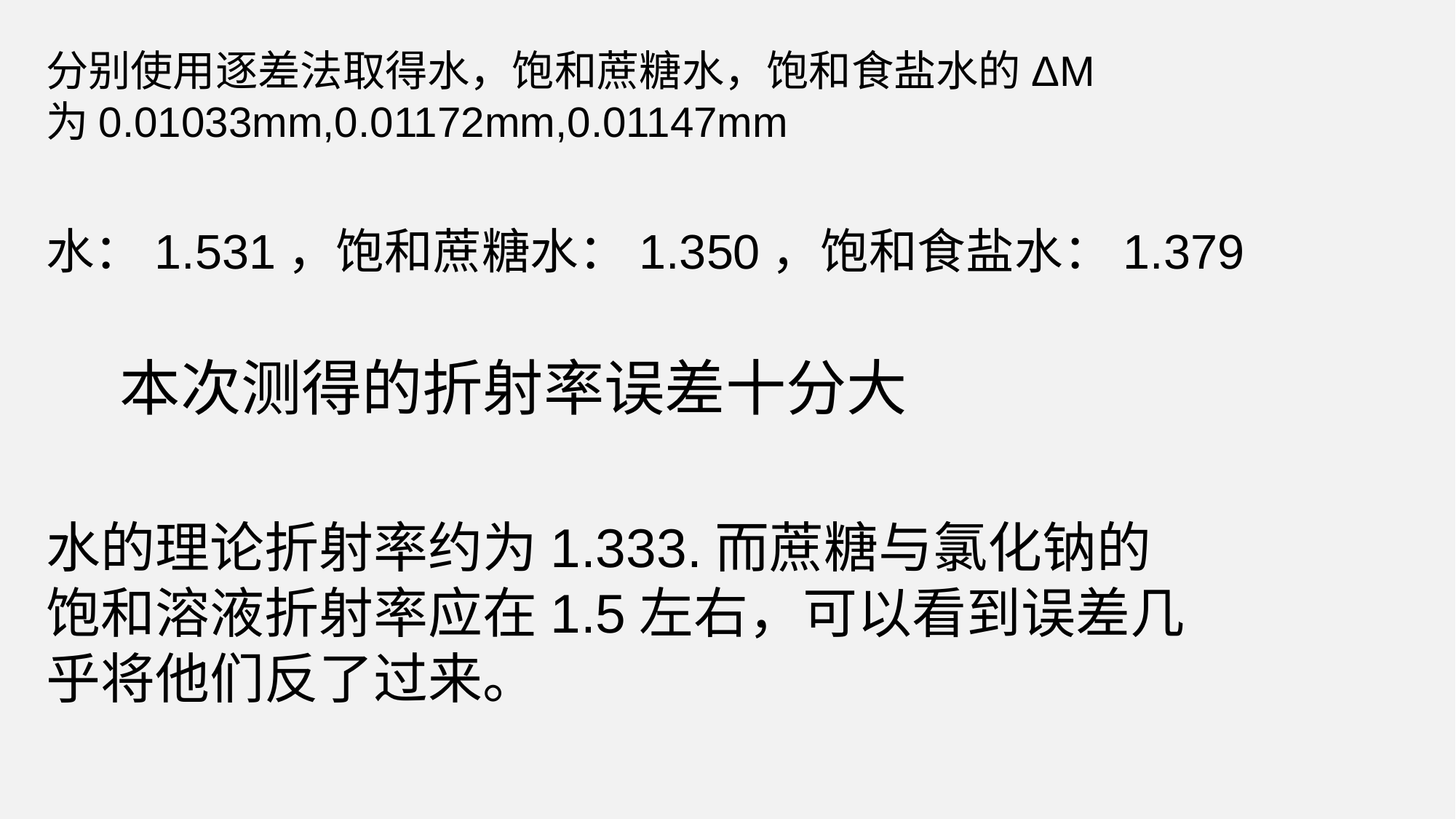

分别使用逐差法取得水，饱和蔗糖水，饱和食盐水的ΔM
为0.01033mm,0.01172mm,0.01147mm
水：1.531，饱和蔗糖水：1.350，饱和食盐水：1.379

本次测得的折射率误差十分大
水的理论折射率约为1.333.而蔗糖与氯化钠的饱和溶液折射率应在1.5左右，可以看到误差几乎将他们反了过来。